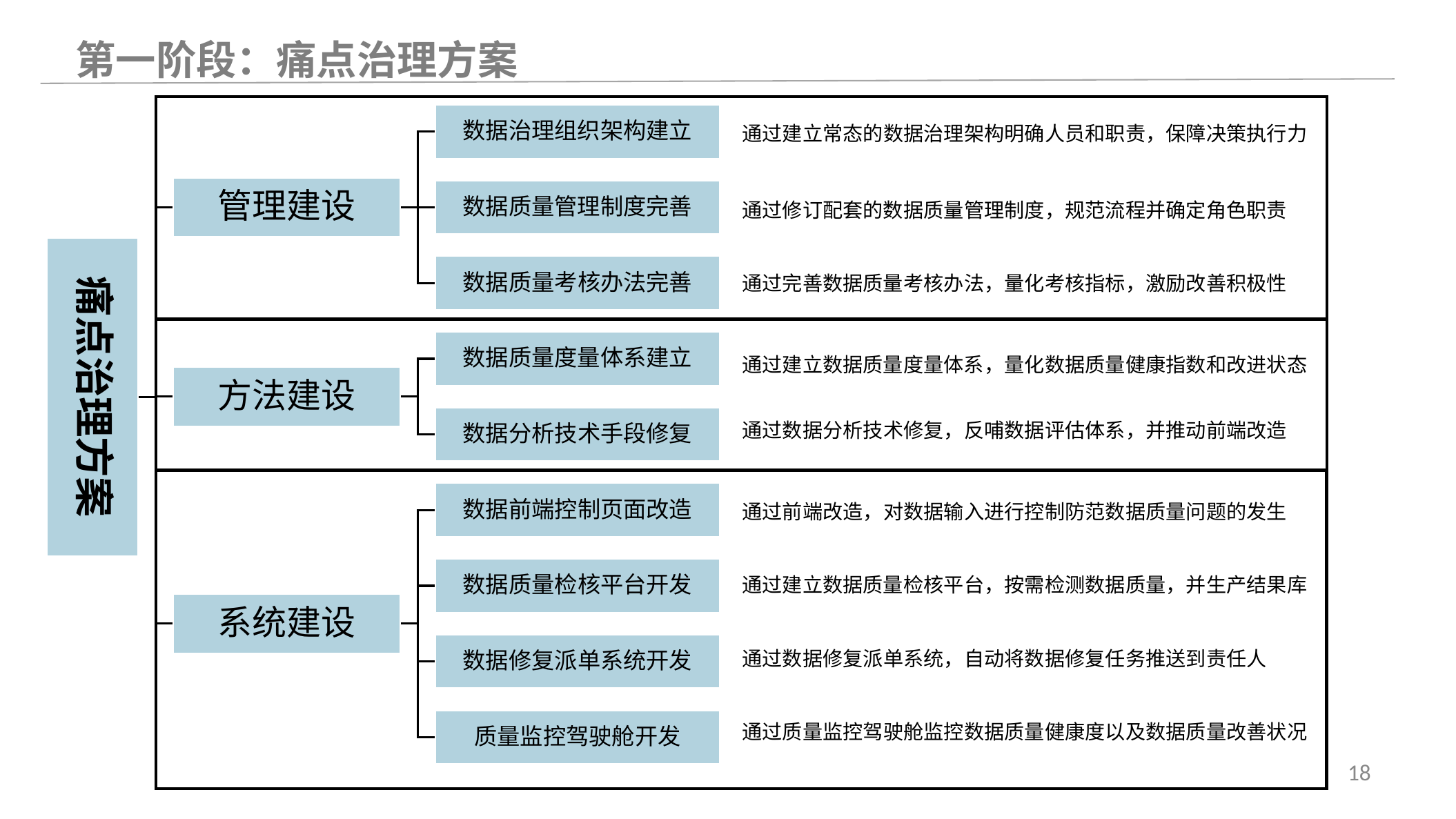

第一阶段：痛点治理方案

痛点治理方案
管理建设
数据治理组织架构建立
数据质量管理制度完善
数据质量考核办法完善
方法建设
数据质量度量体系建立
数据分析技术手段修复
系统建设
数据前端控制页面改造
数据质量检核平台开发
数据修复派单系统开发
质量监控驾驶舱开发
通过建立常态的数据治理架构明确人员和职责，保障决策执行力
通过修订配套的数据质量管理制度，规范流程并确定角色职责
通过完善数据质量考核办法，量化考核指标，激励改善积极性

通过建立数据质量度量体系，量化数据质量健康指数和改进状态
通过数据分析技术修复，反哺数据评估体系，并推动前端改造

通过前端改造，对数据输入进行控制防范数据质量问题的发生
通过建立数据质量检核平台，按需检测数据质量，并生产结果库
通过数据修复派单系统，自动将数据修复任务推送到责任人
通过质量监控驾驶舱监控数据质量健康度以及数据质量改善状况
18